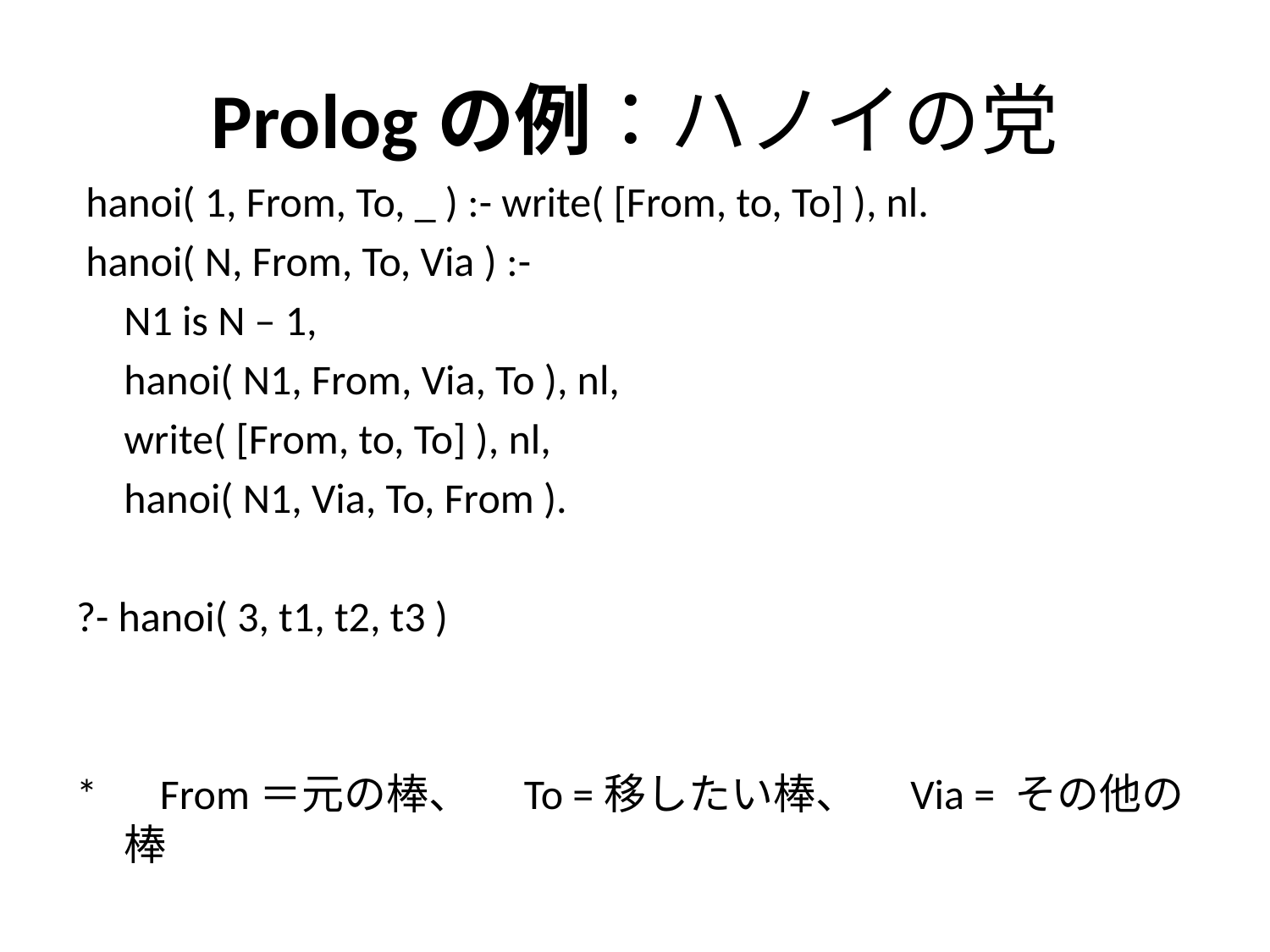

# Prologの例：ハノイの党
 hanoi( 1, From, To, _ ) :- write( [From, to, To] ), nl.
 hanoi( N, From, To, Via ) :-
	N1 is N – 1,
	hanoi( N1, From, Via, To ), nl,
	write( [From, to, To] ), nl,
	hanoi( N1, Via, To, From ).

?- hanoi( 3, t1, t2, t3 )

*　From＝元の棒、　To =移したい棒、　Via = その他の棒